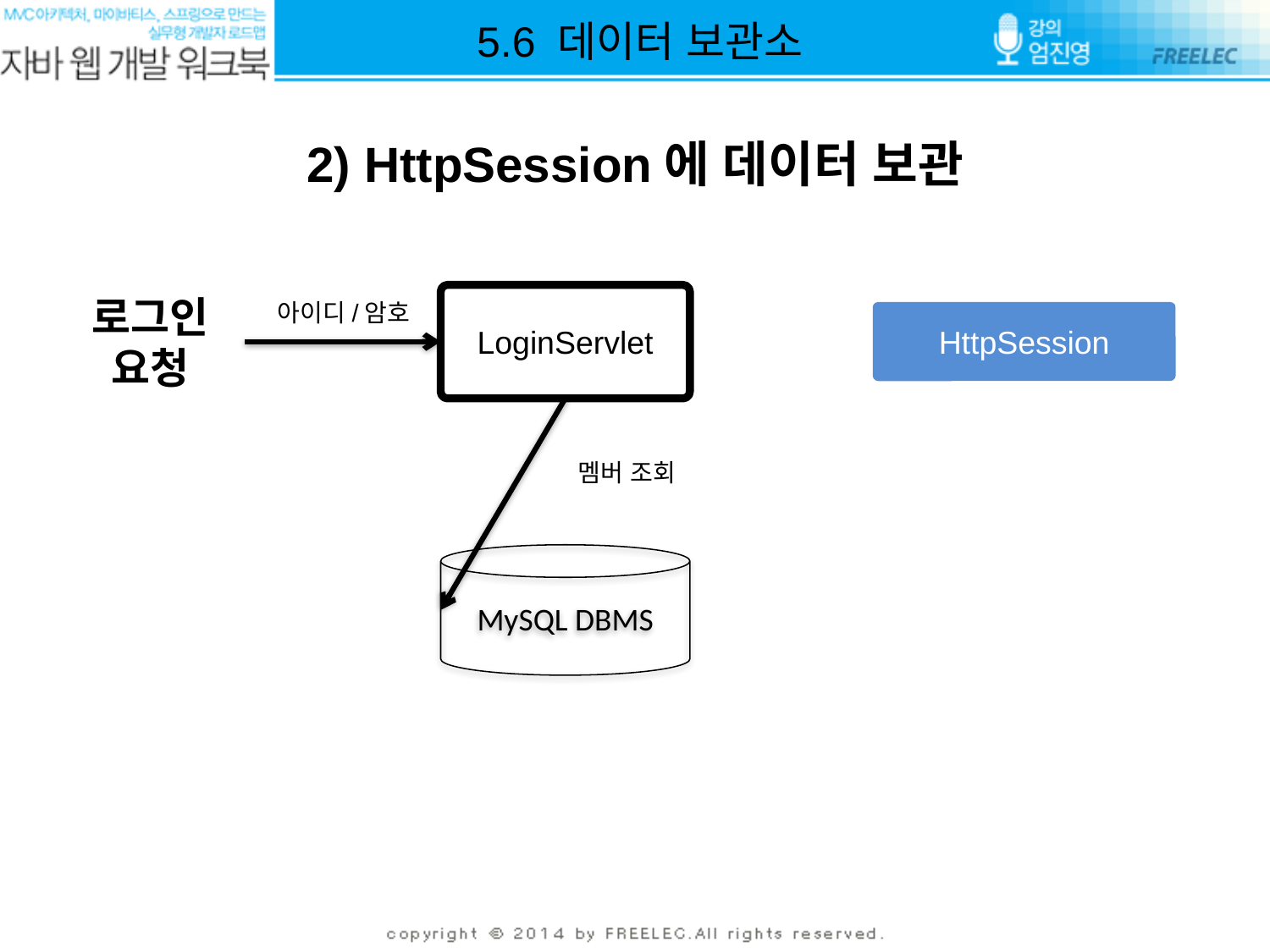

5.6 데이터 보관소
# 2) HttpSession에 데이터 보관
로그인
요청
LoginServlet
아이디/암호
HttpSession
멤버 조회
MySQL DBMS